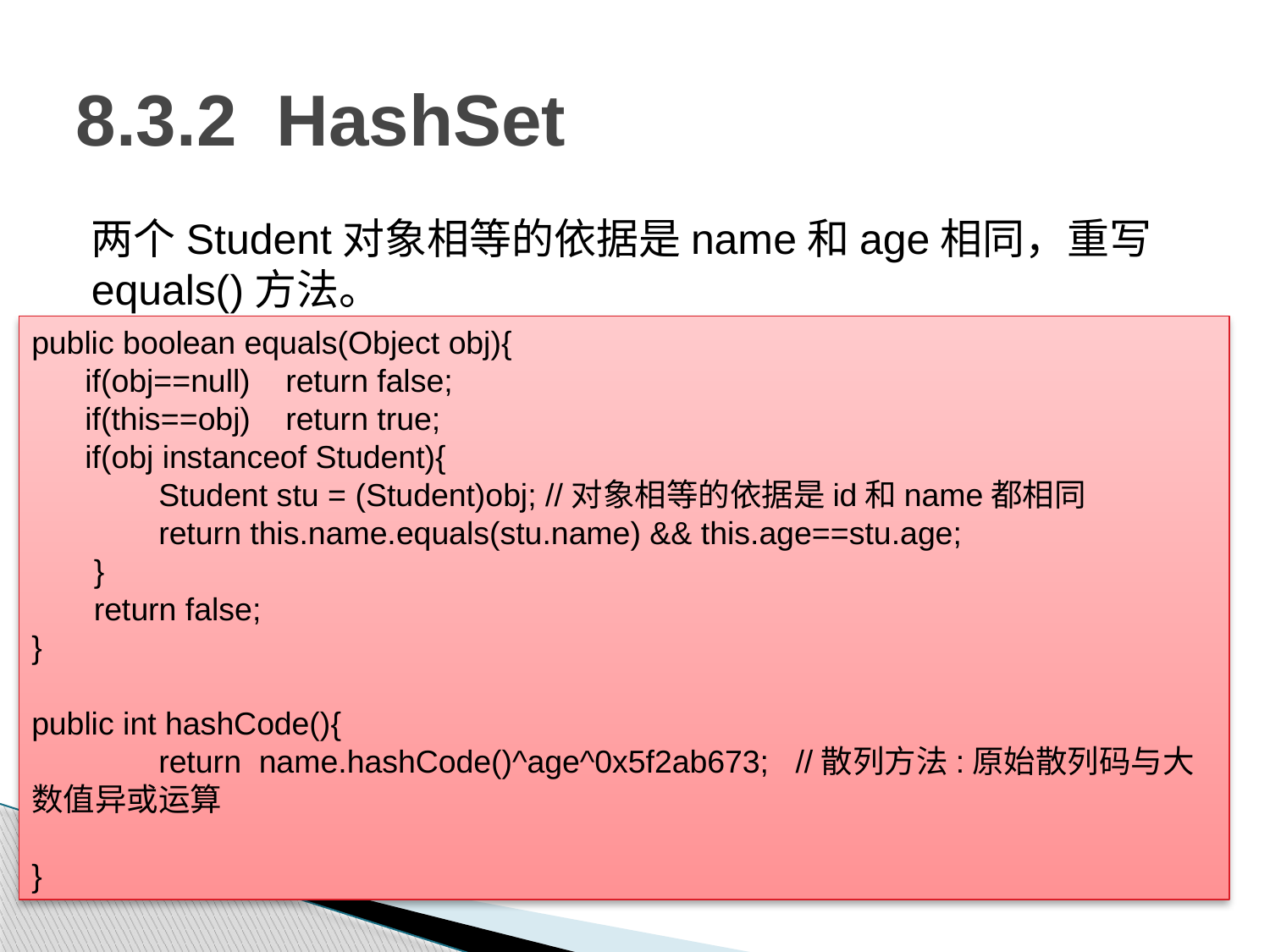

# 8.3.2  HashSet
两个Student对象相等的依据是name和age相同，重写equals()方法。
public boolean equals(Object obj){
      if(obj==null)	return false;
      if(this==obj)	return true;
      if(obj instanceof Student){
	Student stu = (Student)obj; //对象相等的依据是id和name都相同
	return this.name.equals(stu.name) && this.age==stu.age;
       }
       return false;
}

public int hashCode(){
	return  name.hashCode()^age^0x5f2ab673;   //散列方法:原始散列码与大数值异或运算

}